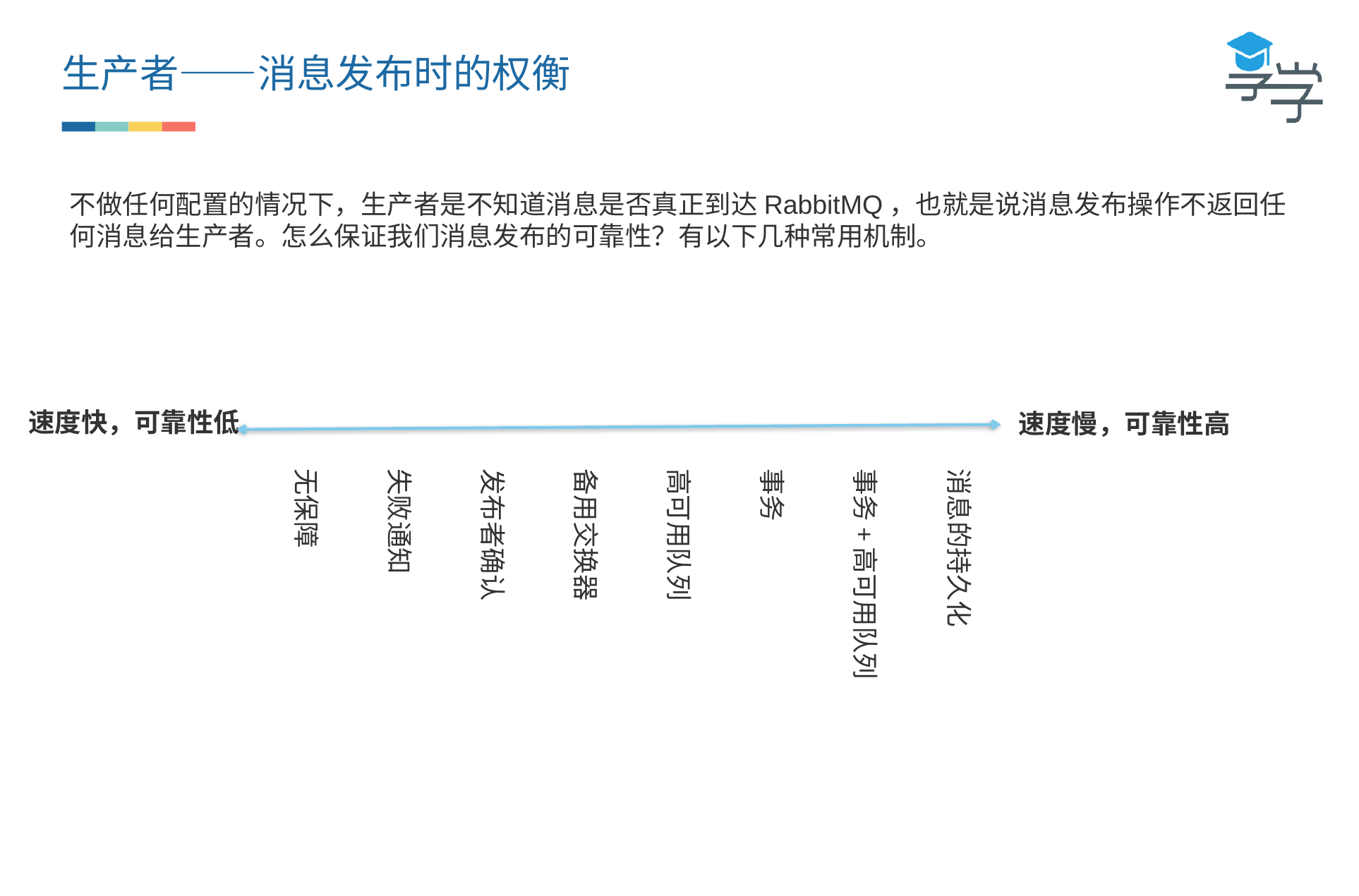

生产者——消息发布时的权衡

不做任何配置的情况下，生产者是不知道消息是否真正到达RabbitMQ，也就是说消息发布操作不返回任何消息给生产者。怎么保证我们消息发布的可靠性？有以下几种常用机制。
速度快，可靠性低
速度慢，可靠性高
事务
无保障
事务+高可用队列
消息的持久化
失败通知
发布者确认
备用交换器
高可用队列